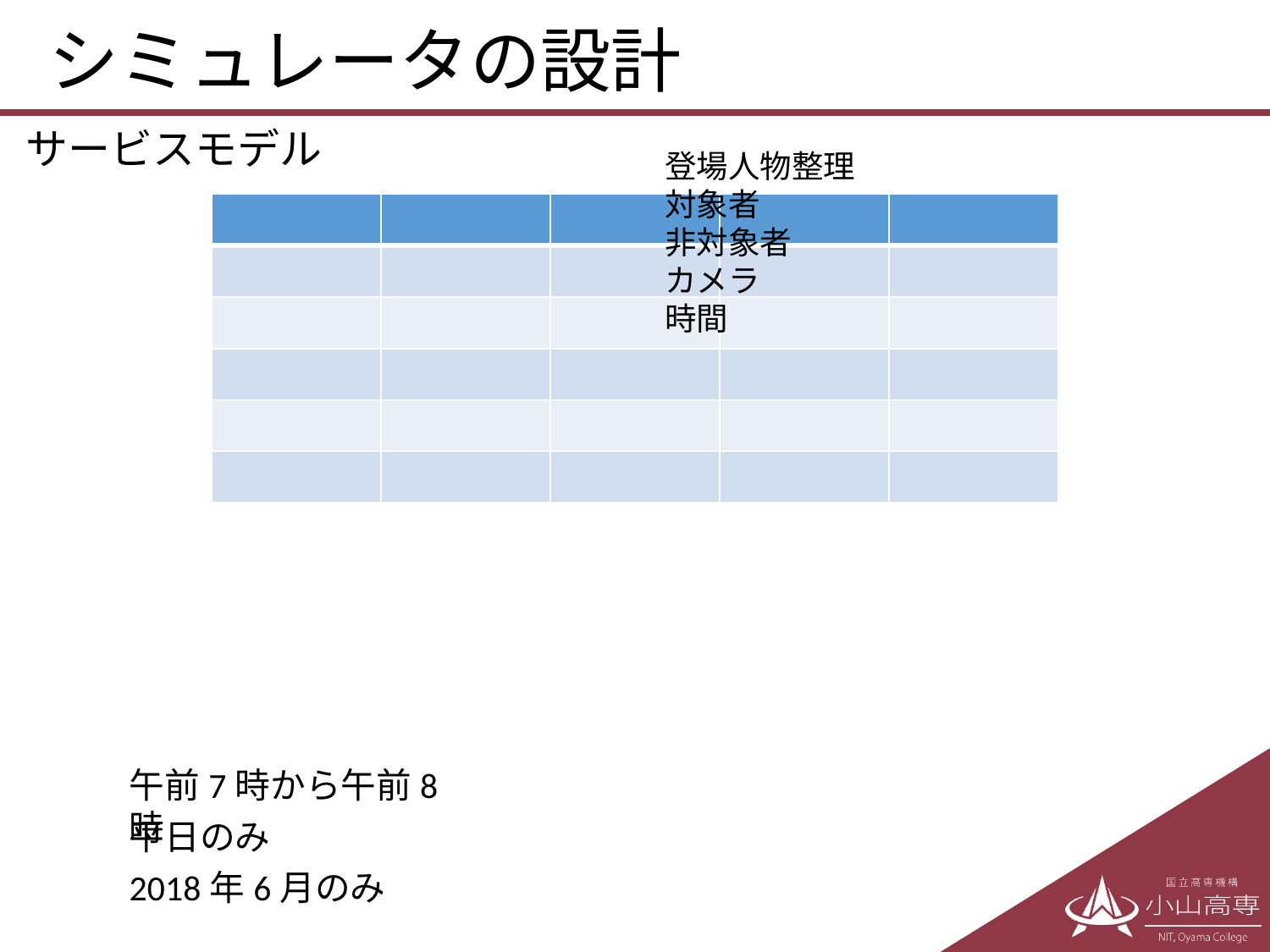

# シミュレータの設計
サービスモデル
登場人物整理
対象者
非対象者
カメラ
時間

|  |  |  |  |  |
| --- | --- | --- | --- | --- |
|  |  |  |  |  |
|  |  |  |  |  |
|  |  |  |  |  |
|  |  |  |  |  |
|  |  |  |  |  |
午前7時から午前8時
平日のみ
2018年6月のみ